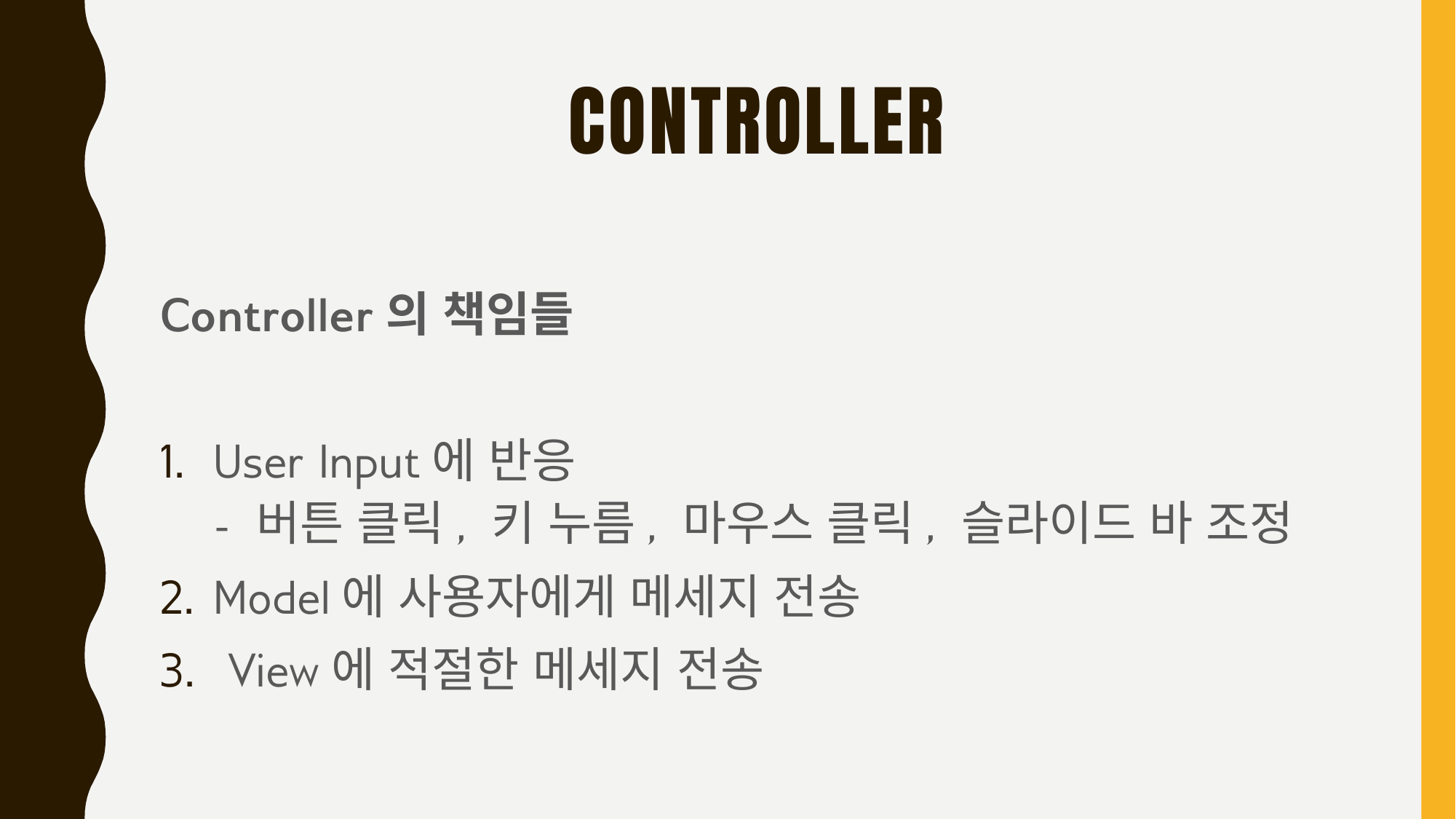

# Controller
Controller의 책임들

User Input에 반응
- 버튼 클릭, 키 누름, 마우스 클릭, 슬라이드 바 조정
Model에 사용자에게 메세지 전송
 View에 적절한 메세지 전송